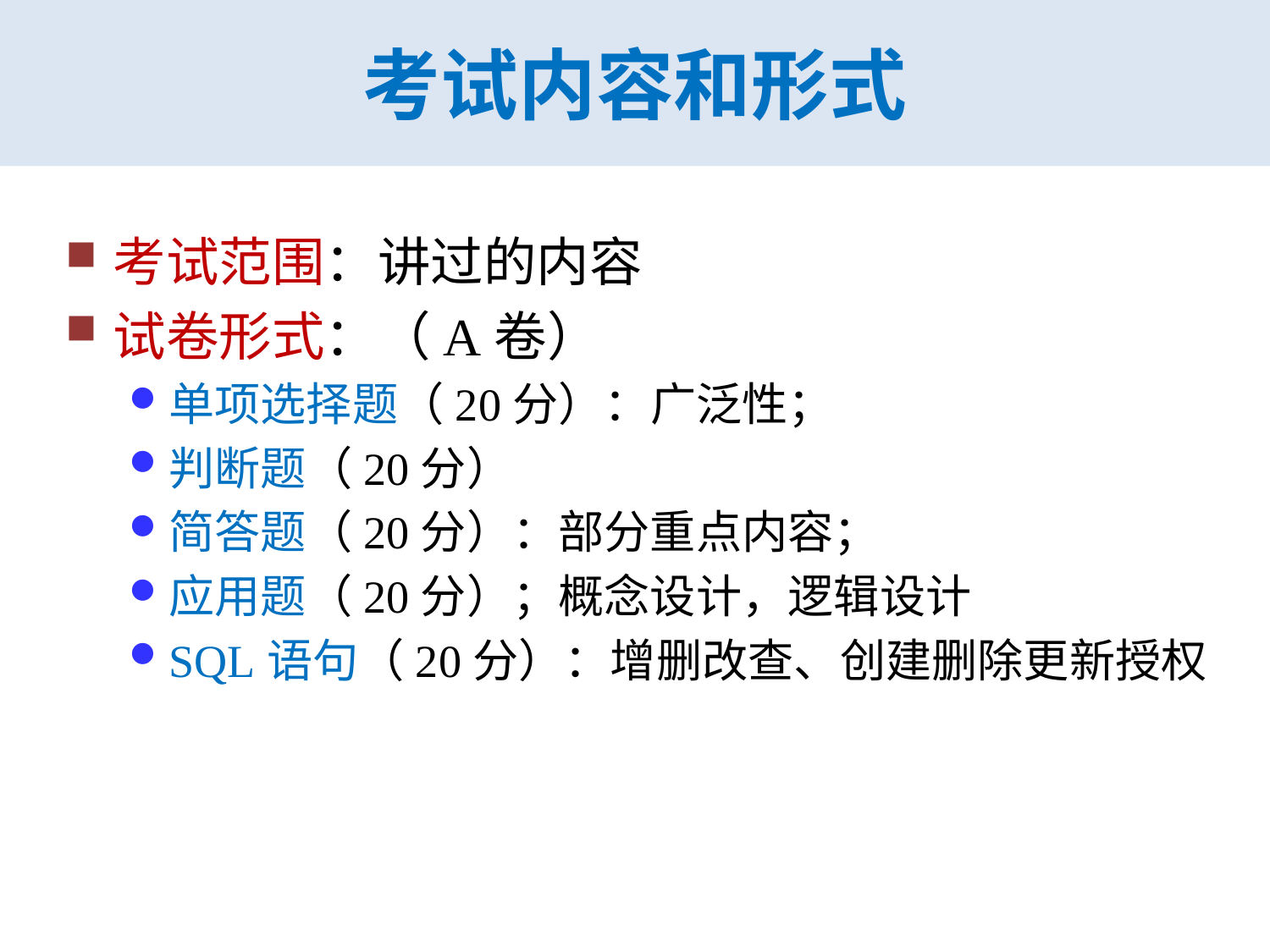

# 考试内容和形式
考试范围：讲过的内容
试卷形式：（A卷）
单项选择题（20分）：广泛性；
判断题（20分）
简答题（20分）：部分重点内容；
应用题（20分）；概念设计，逻辑设计
SQL语句（20分）：增删改查、创建删除更新授权